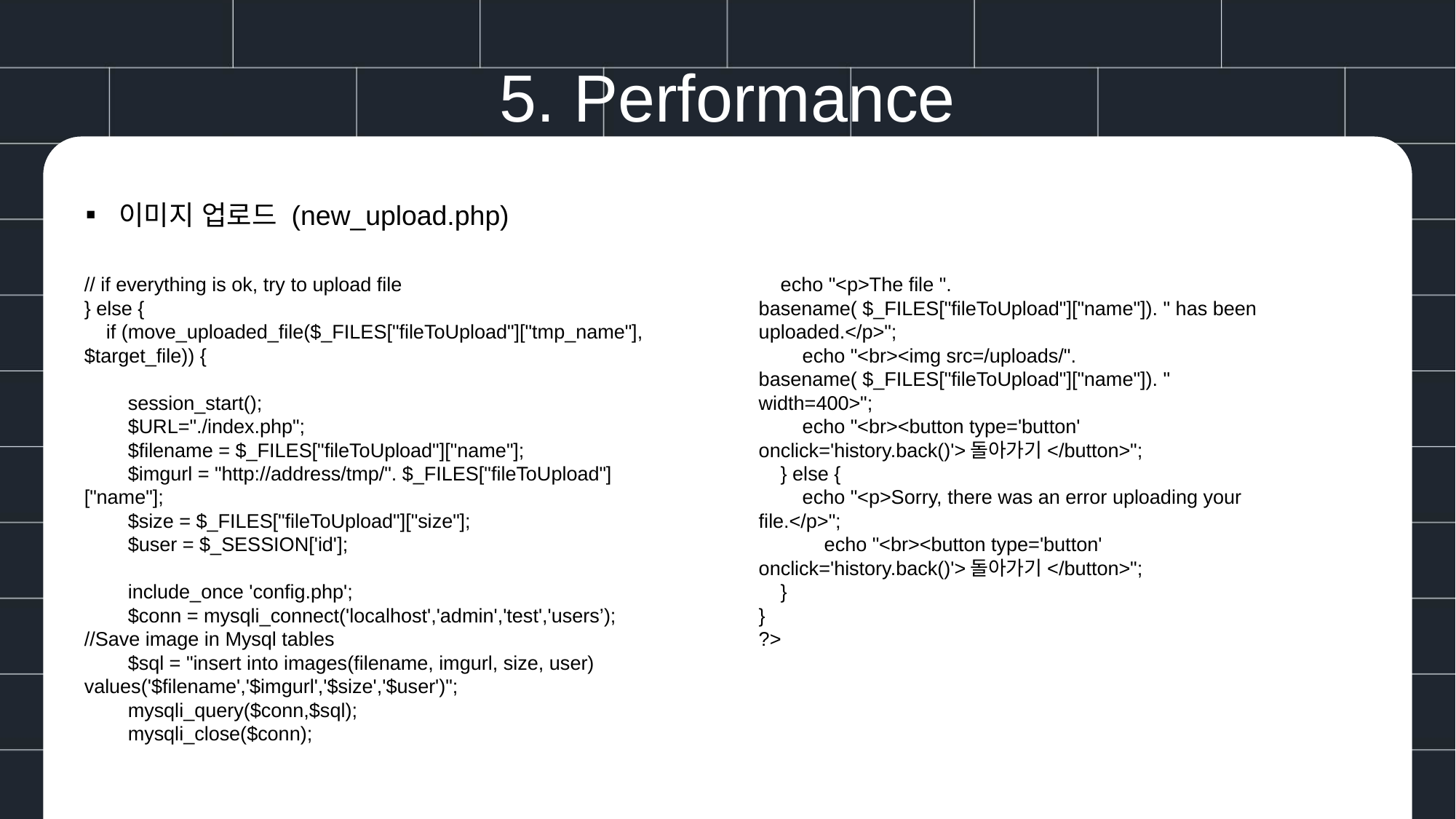

5. Performance
▪ 이미지 업로드 (new_upload.php)
// if everything is ok, try to upload file
} else {
    if (move_uploaded_file($_FILES["fileToUpload"]["tmp_name"], $target_file)) {

        session_start();
        $URL="./index.php";
        $filename = $_FILES["fileToUpload"]["name"];
        $imgurl = "http://address/tmp/". $_FILES["fileToUpload"]["name"];
        $size = $_FILES["fileToUpload"]["size"];
        $user = $_SESSION['id'];

        include_once 'config.php';
        $conn = mysqli_connect('localhost','admin','test','users’);
//Save image in Mysql tables
        $sql = "insert into images(filename, imgurl, size, user) values('$filename','$imgurl','$size','$user')";
        mysqli_query($conn,$sql);
        mysqli_close($conn);

    echo "<p>The file ". basename( $_FILES["fileToUpload"]["name"]). " has been uploaded.</p>";
        echo "<br><img src=/uploads/". basename( $_FILES["fileToUpload"]["name"]). " width=400>";
        echo "<br><button type='button' onclick='history.back()'>돌아가기</button>";
    } else {
        echo "<p>Sorry, there was an error uploading your file.</p>";
            echo "<br><button type='button' onclick='history.back()'>돌아가기</button>";
    }
}
?>